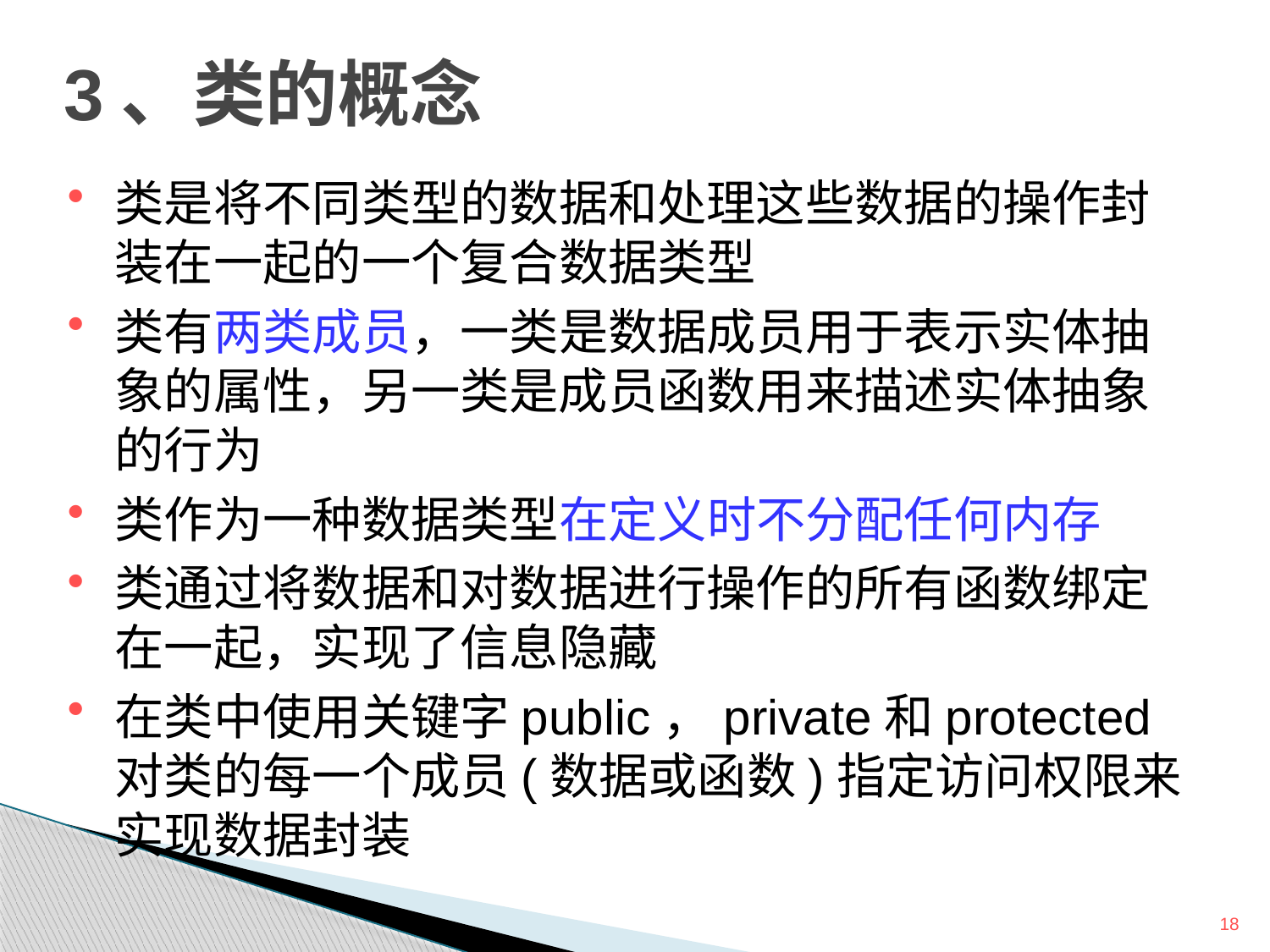

# 3、类的概念
类是将不同类型的数据和处理这些数据的操作封装在一起的一个复合数据类型
类有两类成员，一类是数据成员用于表示实体抽象的属性，另一类是成员函数用来描述实体抽象的行为
类作为一种数据类型在定义时不分配任何内存
类通过将数据和对数据进行操作的所有函数绑定在一起，实现了信息隐藏
在类中使用关键字public，private和protected对类的每一个成员(数据或函数)指定访问权限来实现数据封装

18